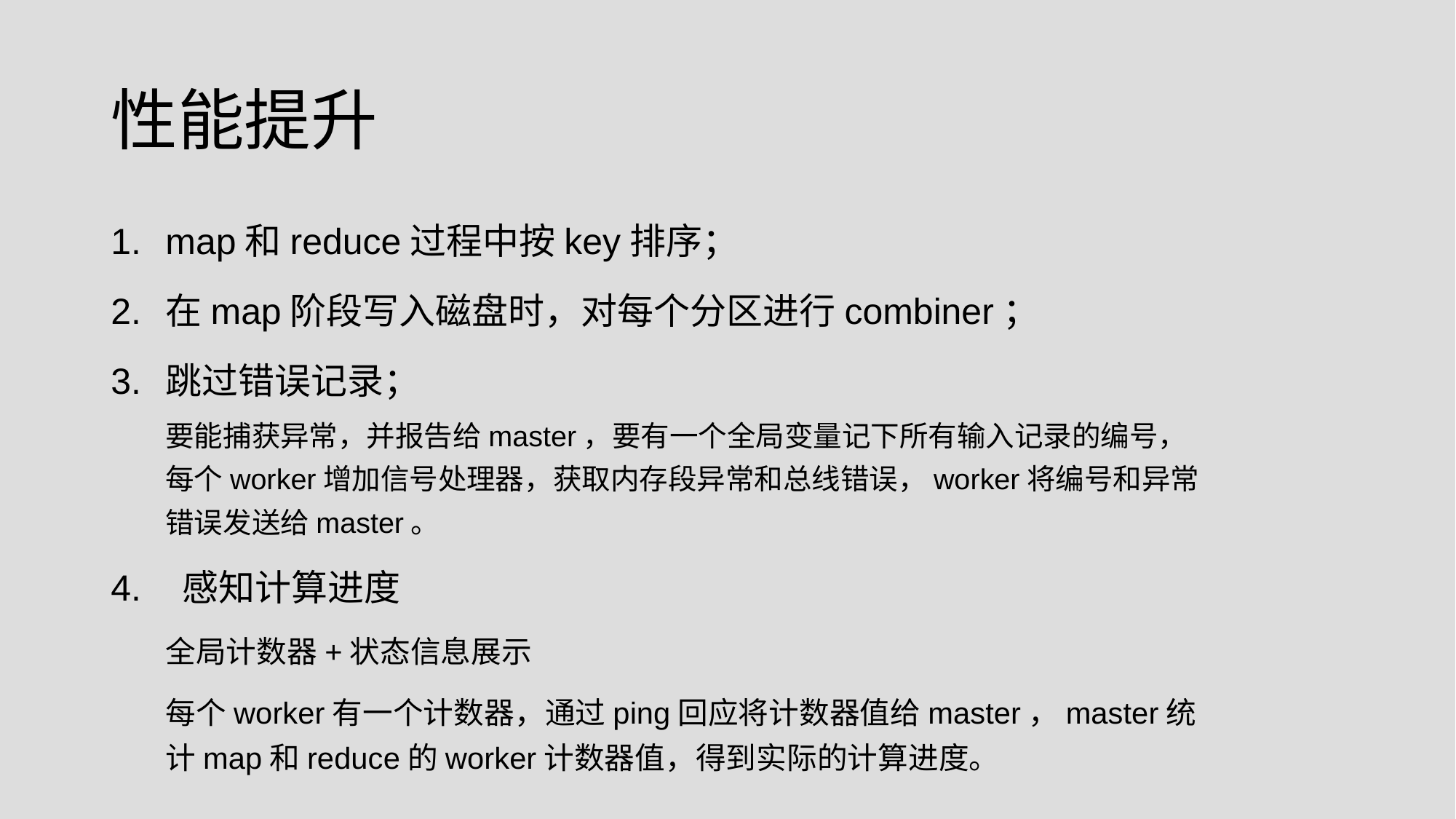

# 性能提升
map和reduce过程中按key排序；
在map阶段写入磁盘时，对每个分区进行combiner；
跳过错误记录；
要能捕获异常，并报告给master，要有一个全局变量记下所有输入记录的编号，每个worker增加信号处理器，获取内存段异常和总线错误，worker将编号和异常错误发送给master。
 感知计算进度
全局计数器+状态信息展示
每个worker有一个计数器，通过ping回应将计数器值给master，master统计map和reduce的worker计数器值，得到实际的计算进度。